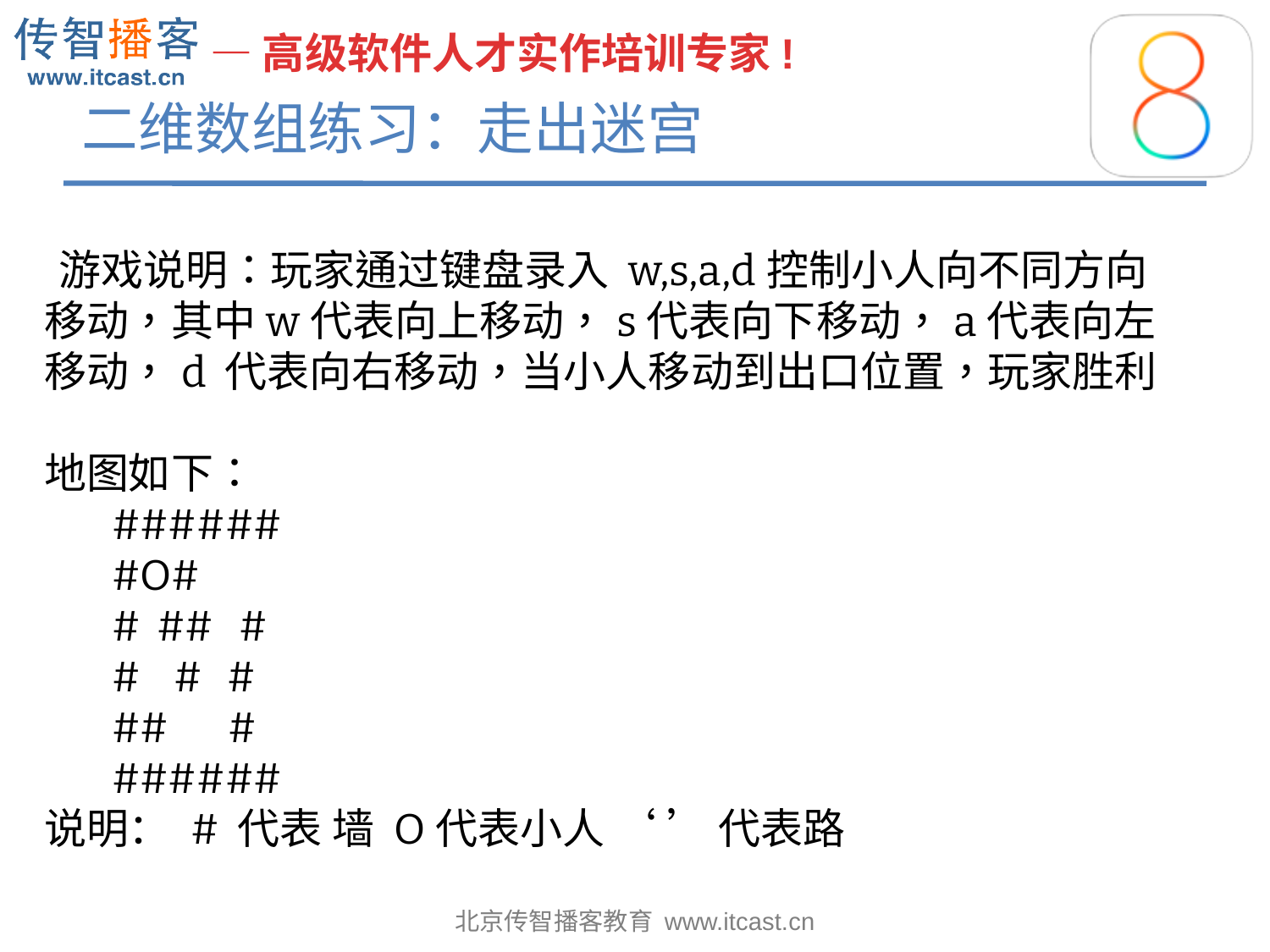

# 二维数组练习：走出迷宫
 游戏说明：玩家通过键盘录入 w,s,a,d控制小人向不同方向移动，其中w代表向上移动，s代表向下移动，a代表向左移动，d 代表向右移动，当小人移动到出口位置，玩家胜利

地图如下：
        ######
        #O#
        #  ##   #
        #    #   #
        ##       #
        ######
说明： # 代表 墙 O代表小人 ‘ ’ 代表路